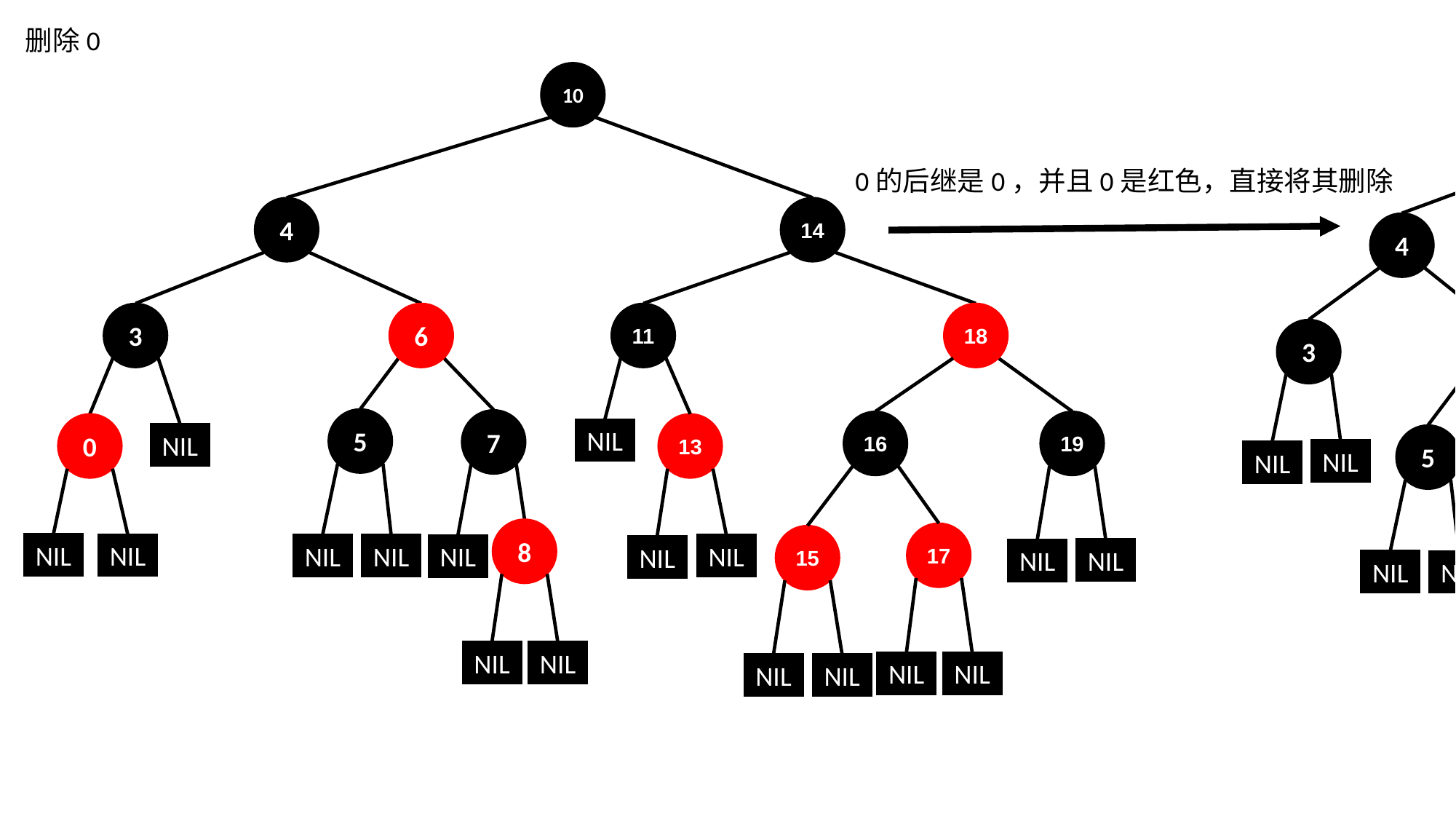

删除0
10
10
0的后继是0，并且0是红色，直接将其删除
4
14
4
14
3
6
11
18
3
6
11
18
5
7
16
19
0
13
NIL
NIL
5
7
16
19
13
NIL
NIL
NIL
8
17
15
NIL
NIL
NIL
NIL
NIL
NIL
8
NIL
NIL
NIL
17
15
NIL
NIL
NIL
NIL
NIL
NIL
NIL
NIL
NIL
NIL
NIL
NIL
NIL
NIL
NIL
NIL
NIL
NIL
NIL